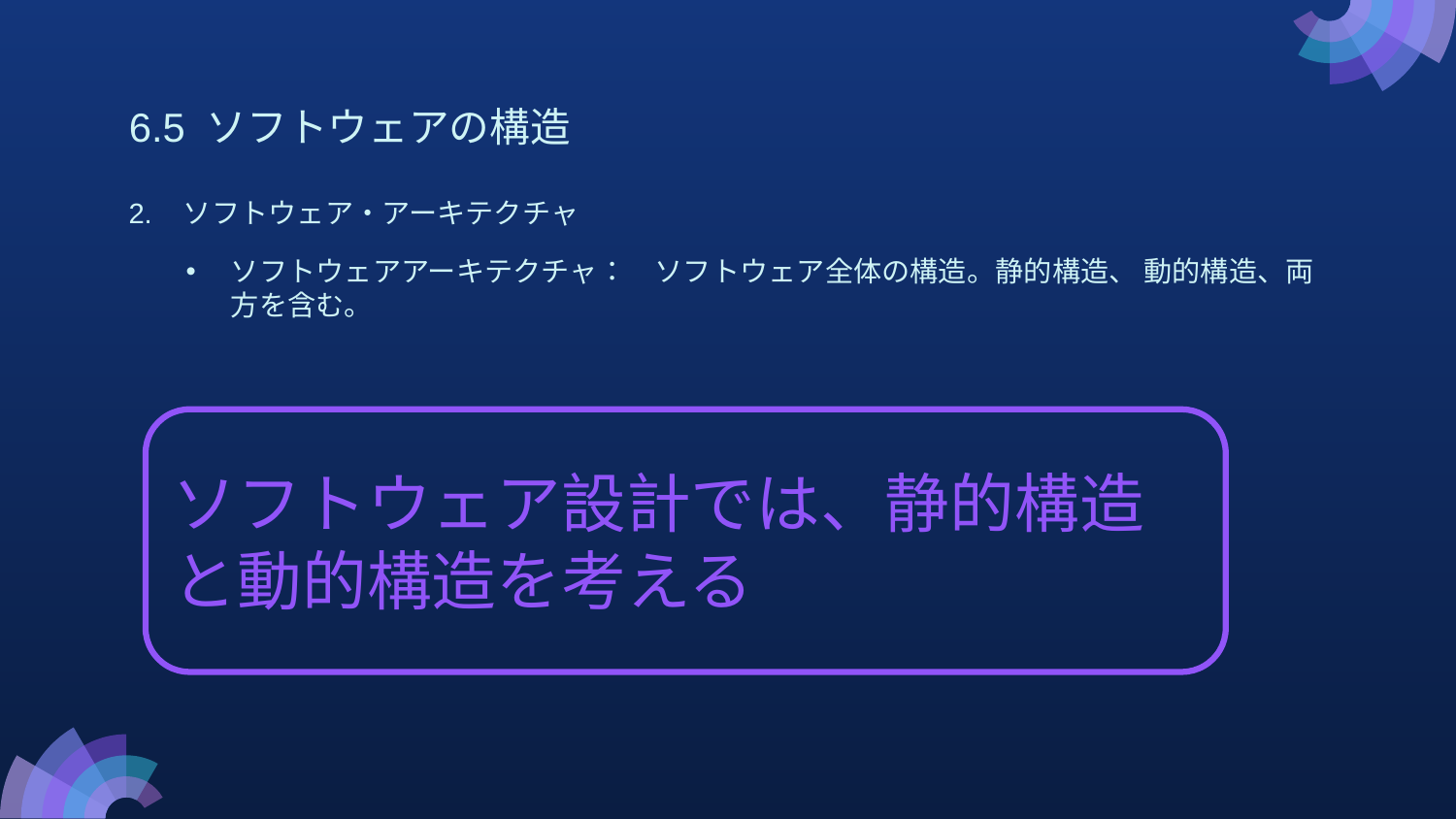

6.5 ソフトウェアの構造
ソフトウェア・アーキテクチャ
ソフトウェアアーキテクチャ：　ソフトウェア全体の構造。静的構造、 動的構造、両方を含む。

ソフトウェア設計では、静的構造と動的構造を考える